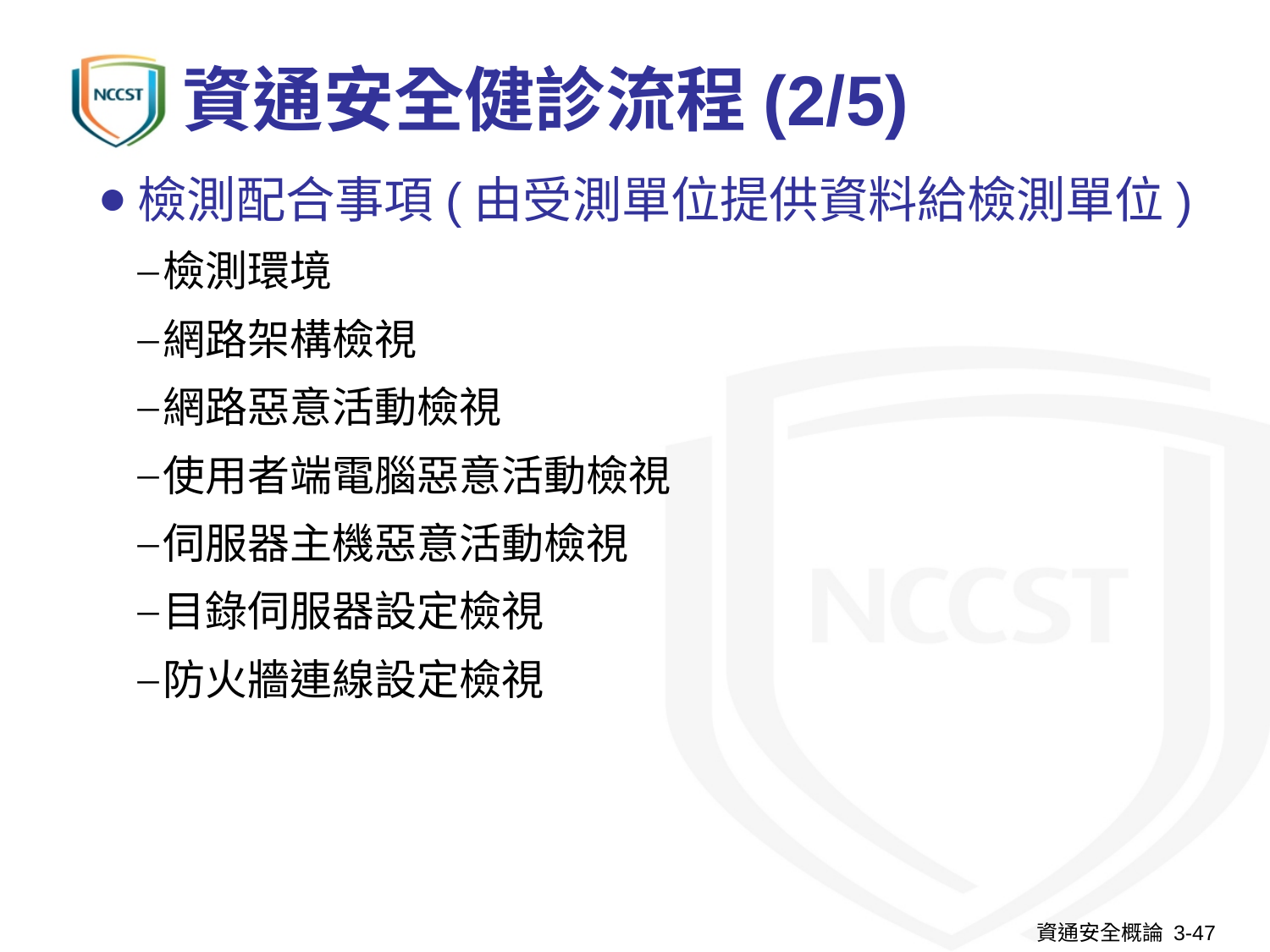

# 資通安全健診流程(2/5)
檢測配合事項(由受測單位提供資料給檢測單位)
檢測環境
網路架構檢視
網路惡意活動檢視
使用者端電腦惡意活動檢視
伺服器主機惡意活動檢視
目錄伺服器設定檢視
防火牆連線設定檢視